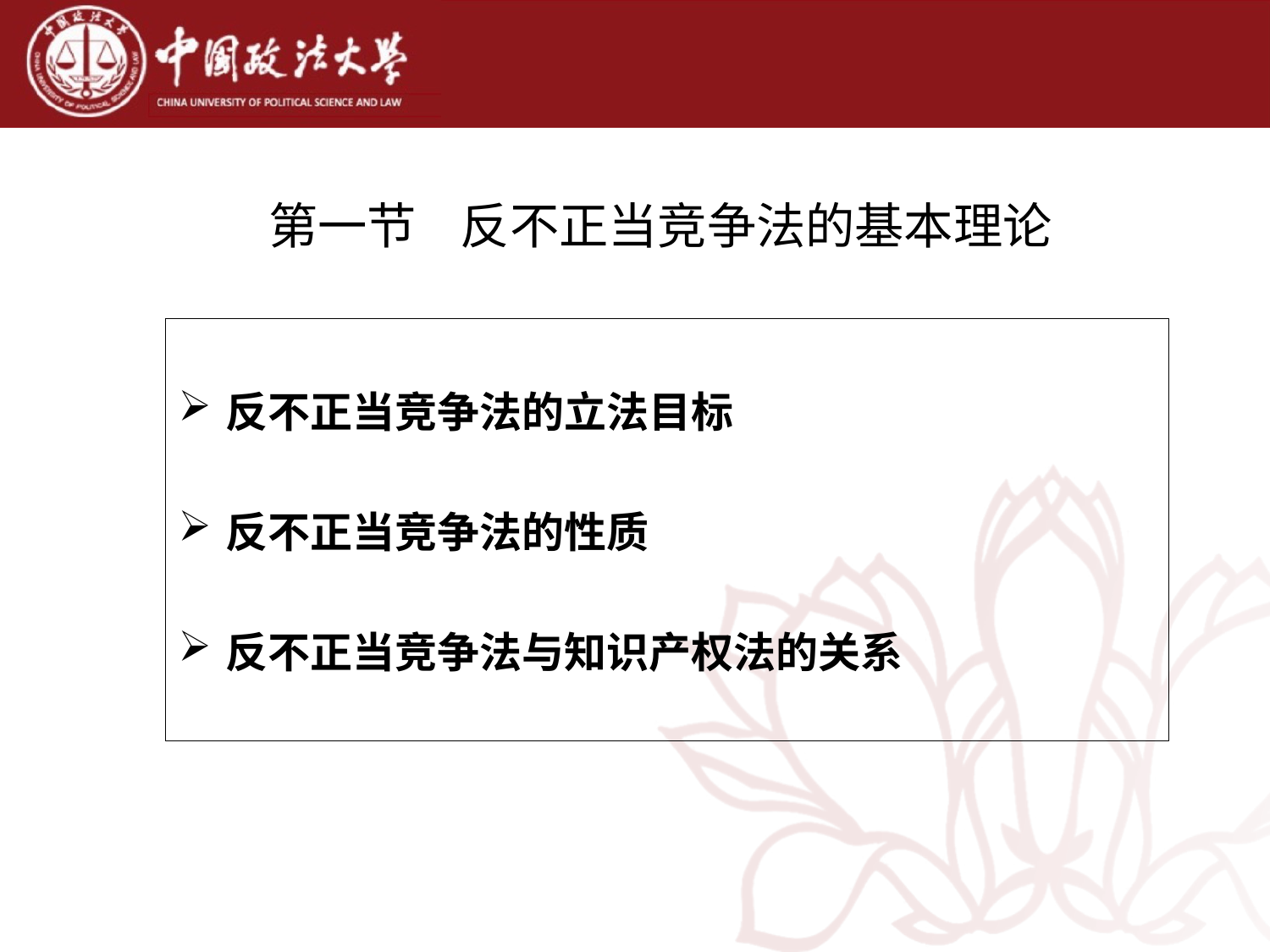

# 第一节    反不正当竞争法的基本理论
反不正当竞争法的立法目标
反不正当竞争法的性质
反不正当竞争法与知识产权法的关系